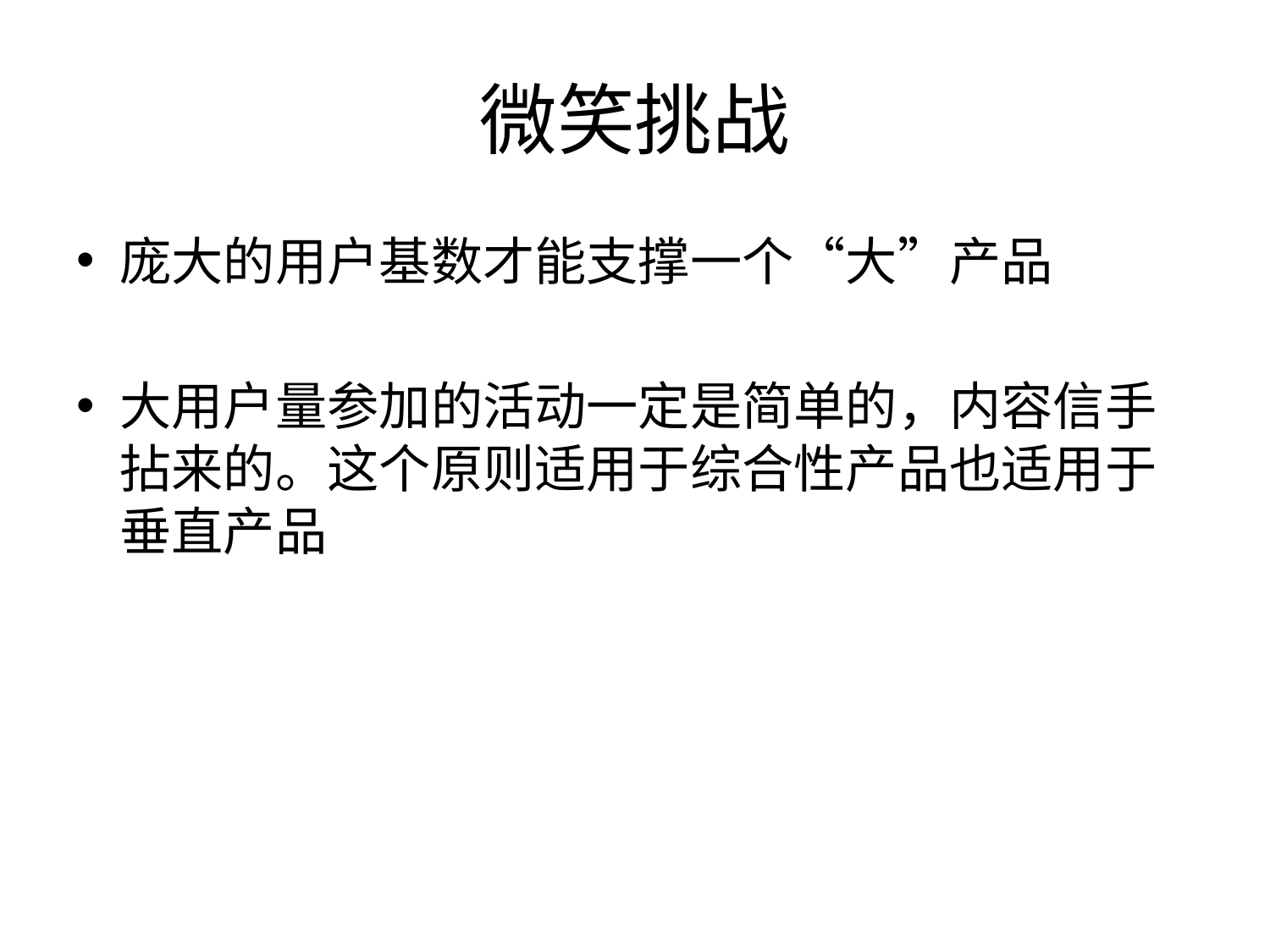

# 微笑挑战
庞大的用户基数才能支撑一个“大”产品

大用户量参加的活动一定是简单的，内容信手拈来的。这个原则适用于综合性产品也适用于垂直产品